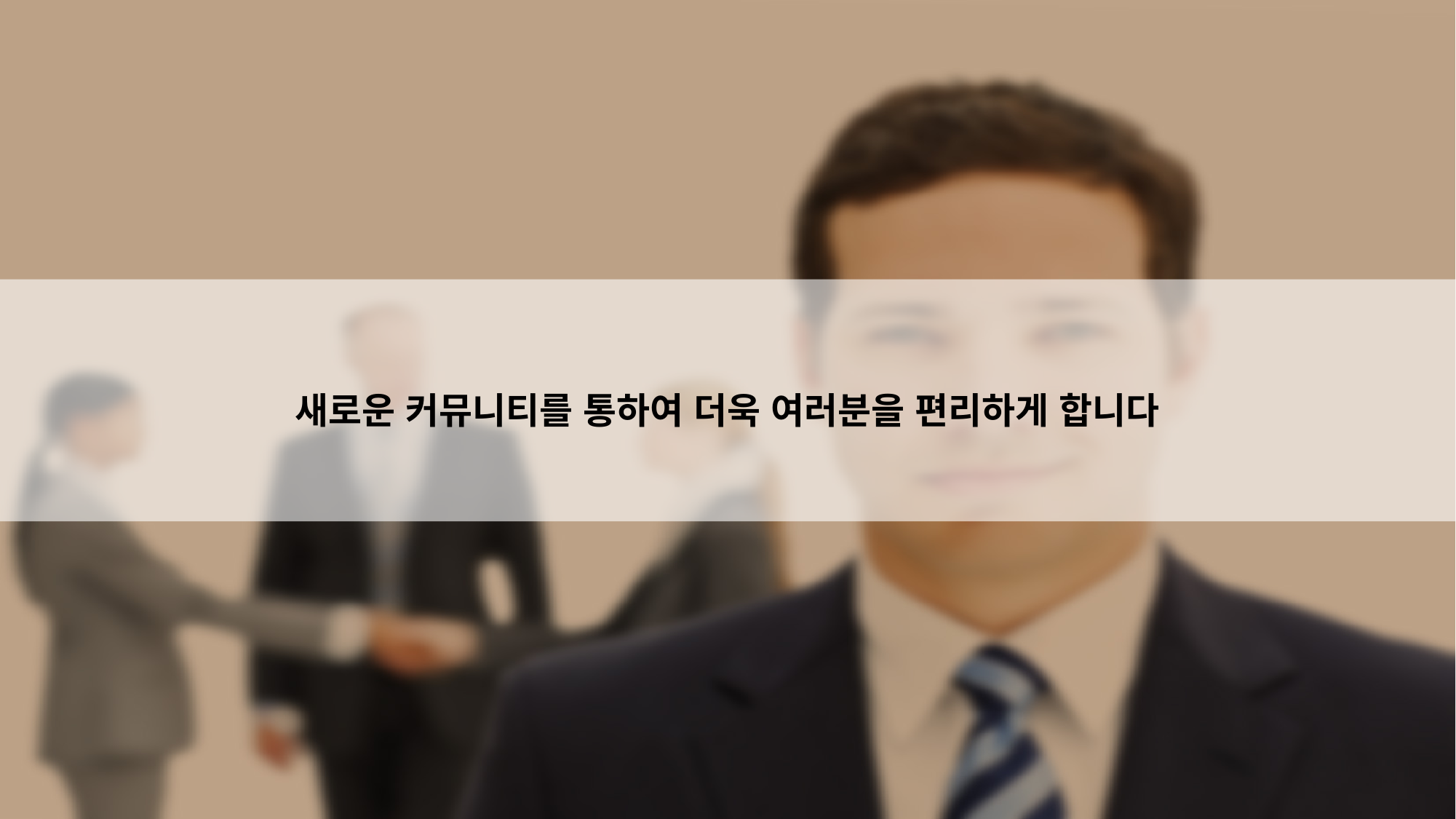

새로운 커뮤니티를 통하여 더욱 여러분을 편리하게 합니다